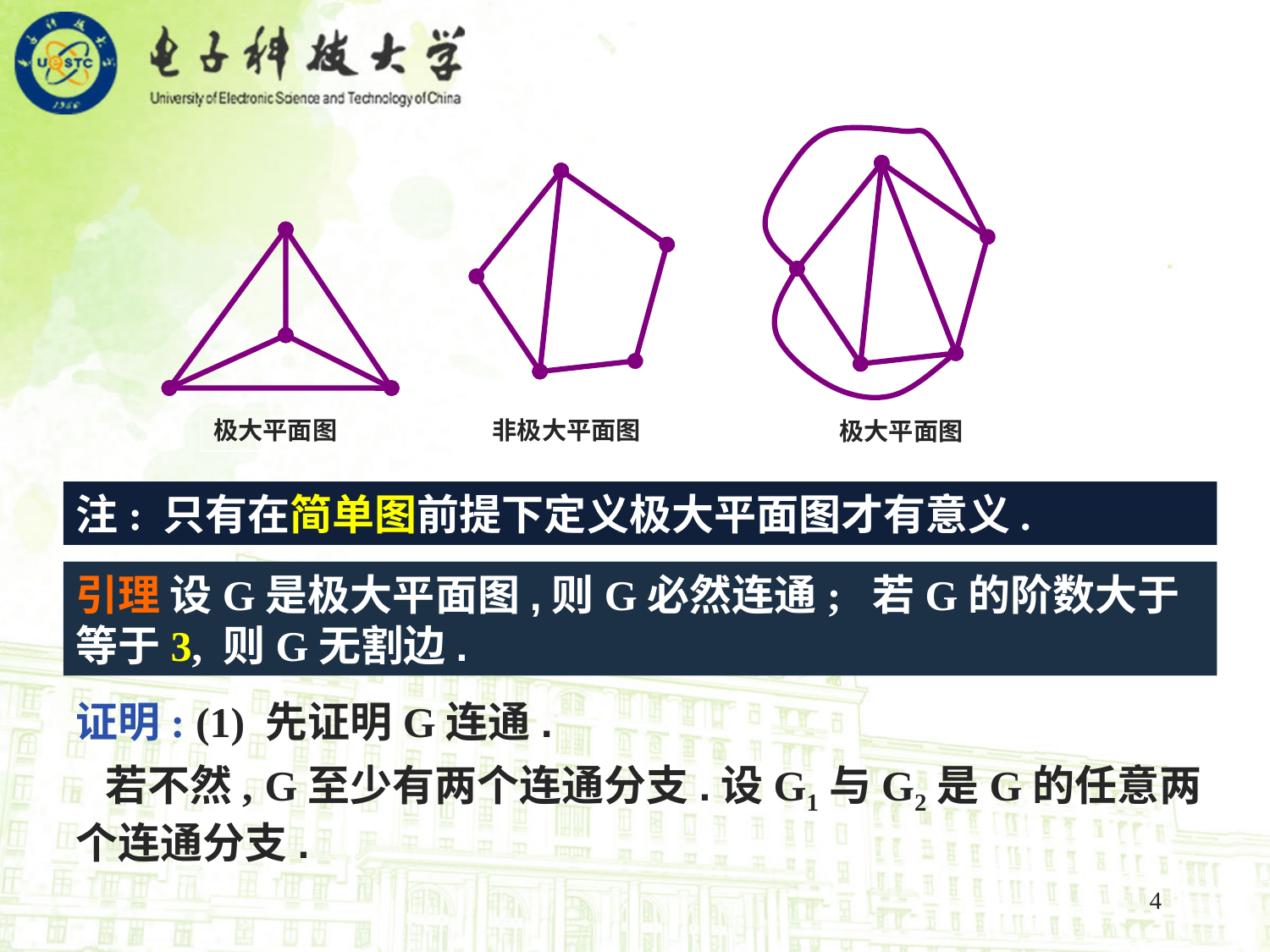

极大平面图

非极大平面图

极大平面图
注: 只有在简单图前提下定义极大平面图才有意义.
引理 设G是极大平面图,则G必然连通;  若G的阶数大于等于3, 则G无割边.
证明: (1) 先证明G连通.
  若不然, G至少有两个连通分支.设G1与G2是G的任意两个连通分支.
4